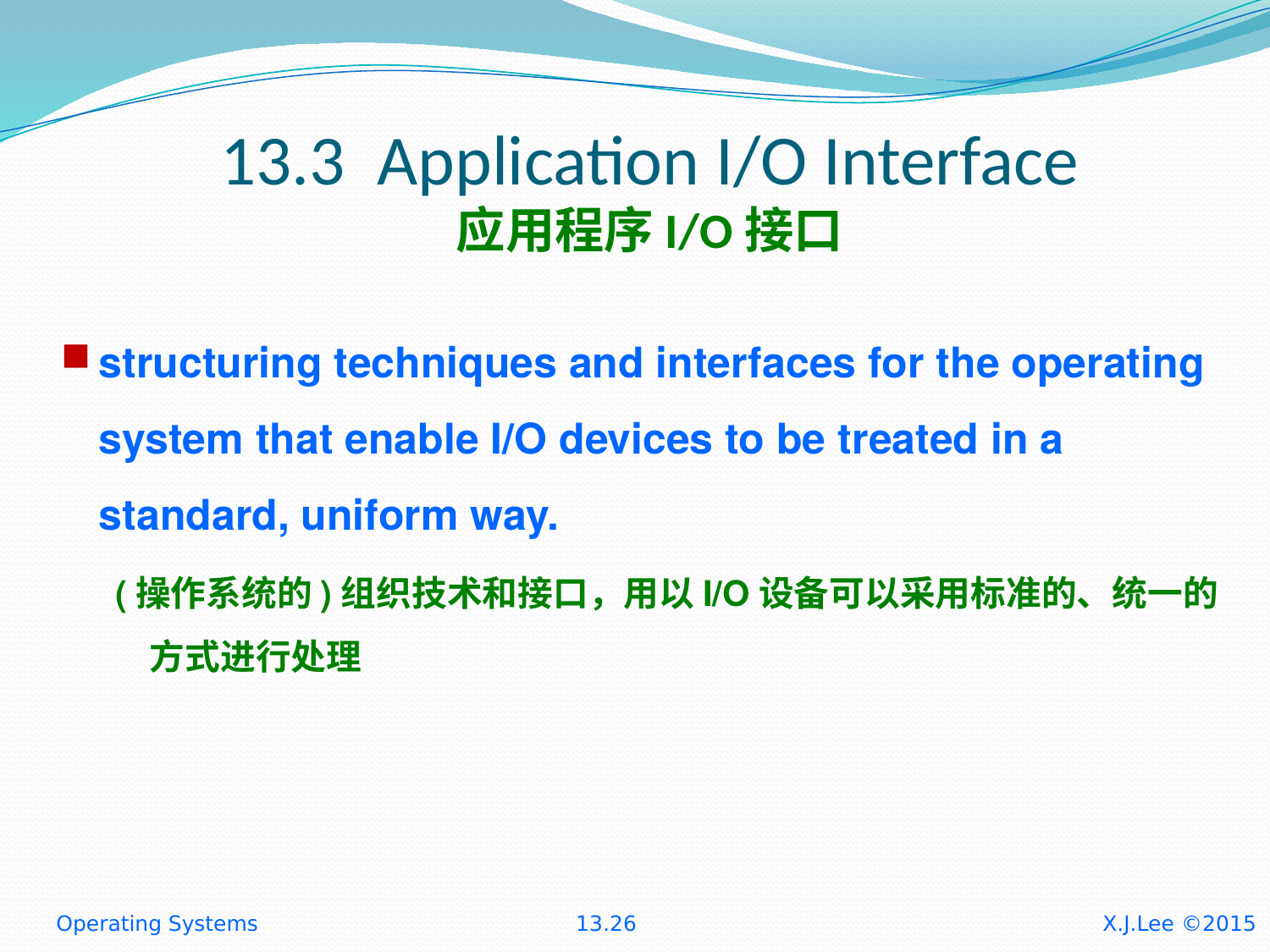

# 13.3  Application I/O Interface 应用程序I/O接口
structuring techniques and interfaces for the operating system that enable I/O devices to be treated in a standard, uniform way.
(操作系统的)组织技术和接口，用以I/O设备可以采用标准的、统一的方式进行处理
Operating Systems
13.26
X.J.Lee ©2015